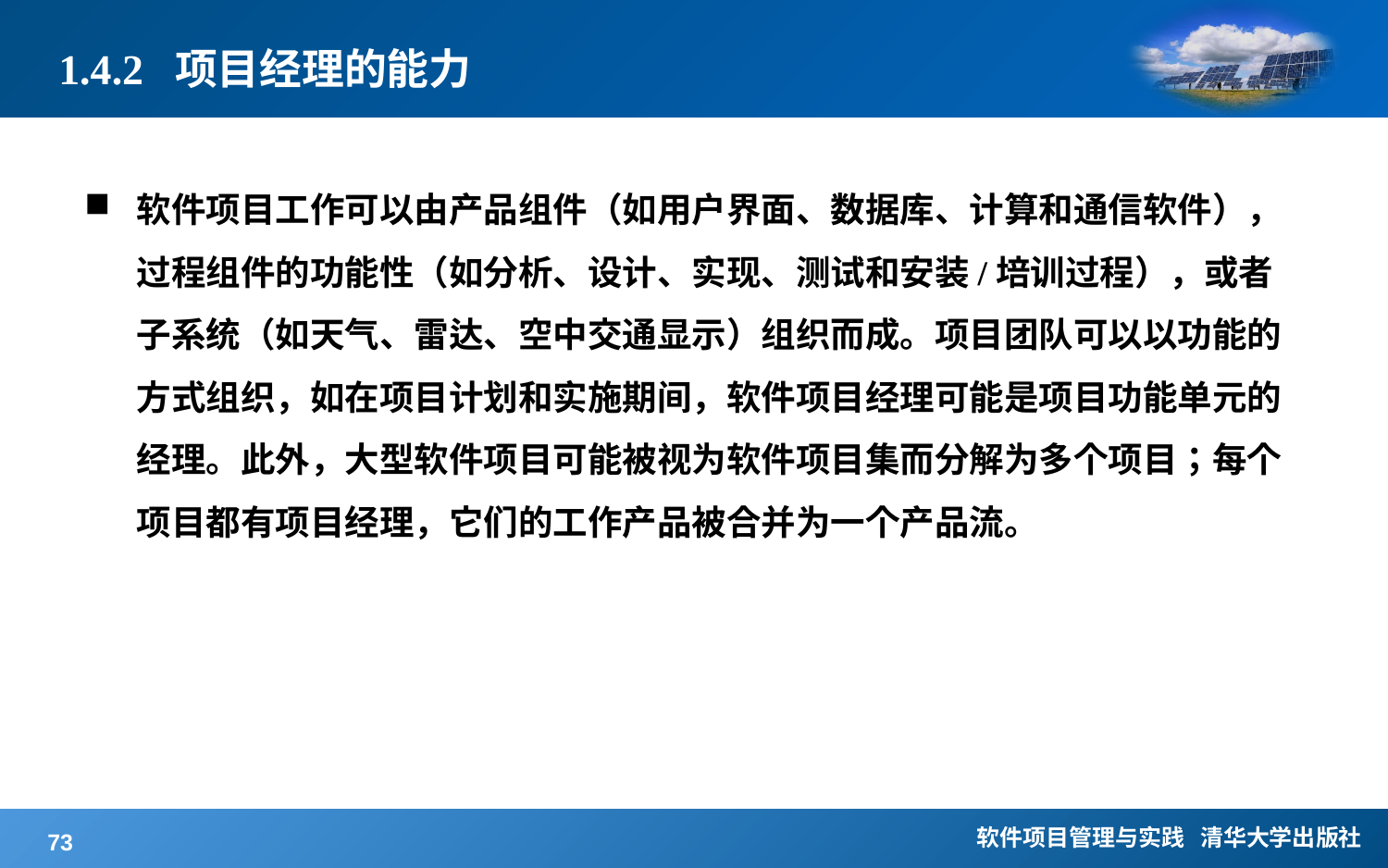

# 1.4.2  项目经理的能力
软件项目工作可以由产品组件（如用户界面、数据库、计算和通信软件），过程组件的功能性（如分析、设计、实现、测试和安装/培训过程），或者子系统（如天气、雷达、空中交通显示）组织而成。项目团队可以以功能的方式组织，如在项目计划和实施期间，软件项目经理可能是项目功能单元的经理。此外，大型软件项目可能被视为软件项目集而分解为多个项目；每个项目都有项目经理，它们的工作产品被合并为一个产品流。